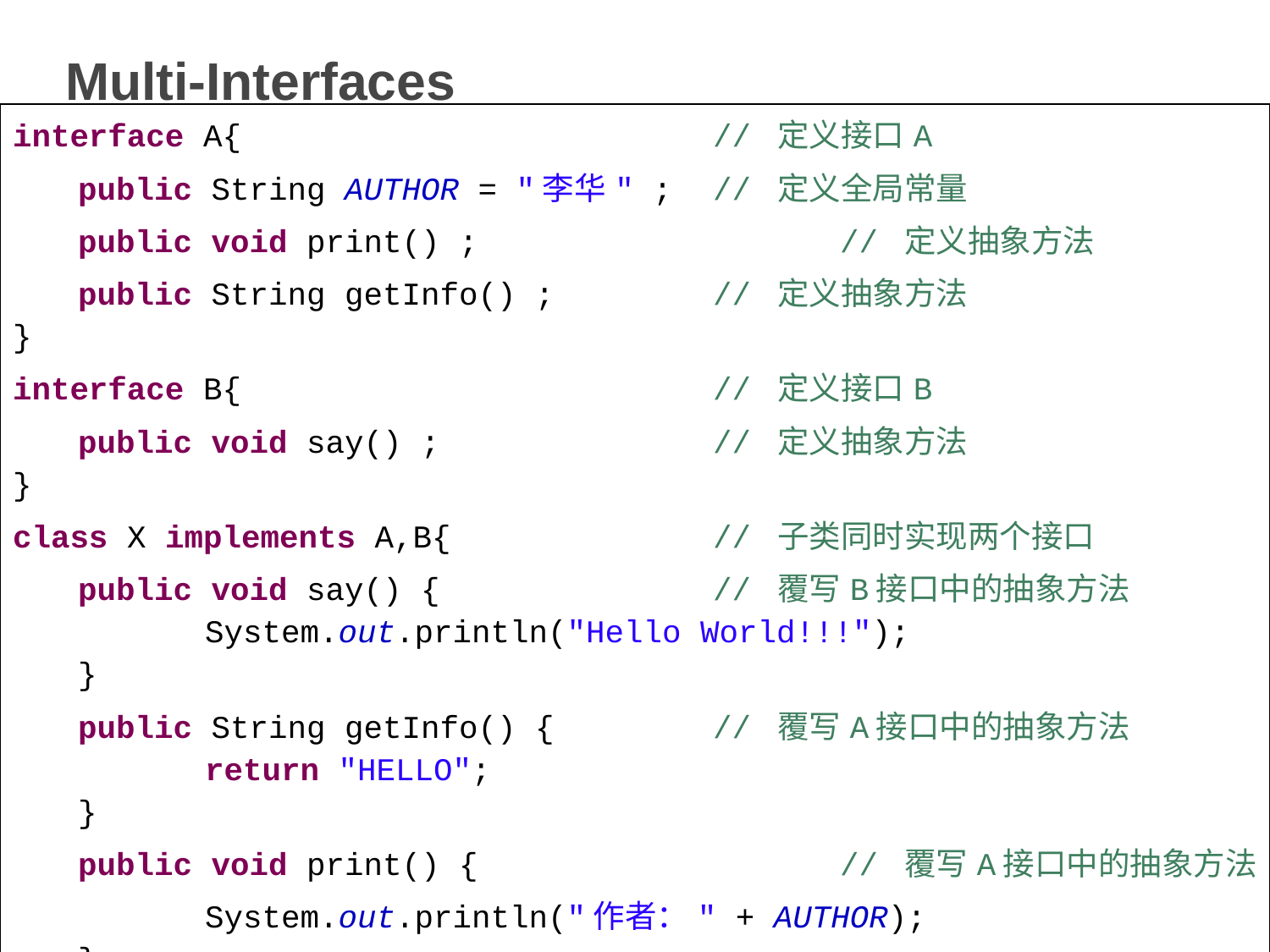

Multi-Interfaces
| interface A{ // 定义接口A public String AUTHOR = "李华" ; // 定义全局常量 public void print() ; // 定义抽象方法 public String getInfo() ; // 定义抽象方法 } interface B{ // 定义接口B public void say() ; // 定义抽象方法 } class X implements A,B{ // 子类同时实现两个接口 public void say() { // 覆写B接口中的抽象方法 System.out.println("Hello World!!!"); } public String getInfo() { // 覆写A接口中的抽象方法 return "HELLO"; } public void print() { // 覆写A接口中的抽象方法 System.out.println("作者：" + AUTHOR); } } |
| --- |